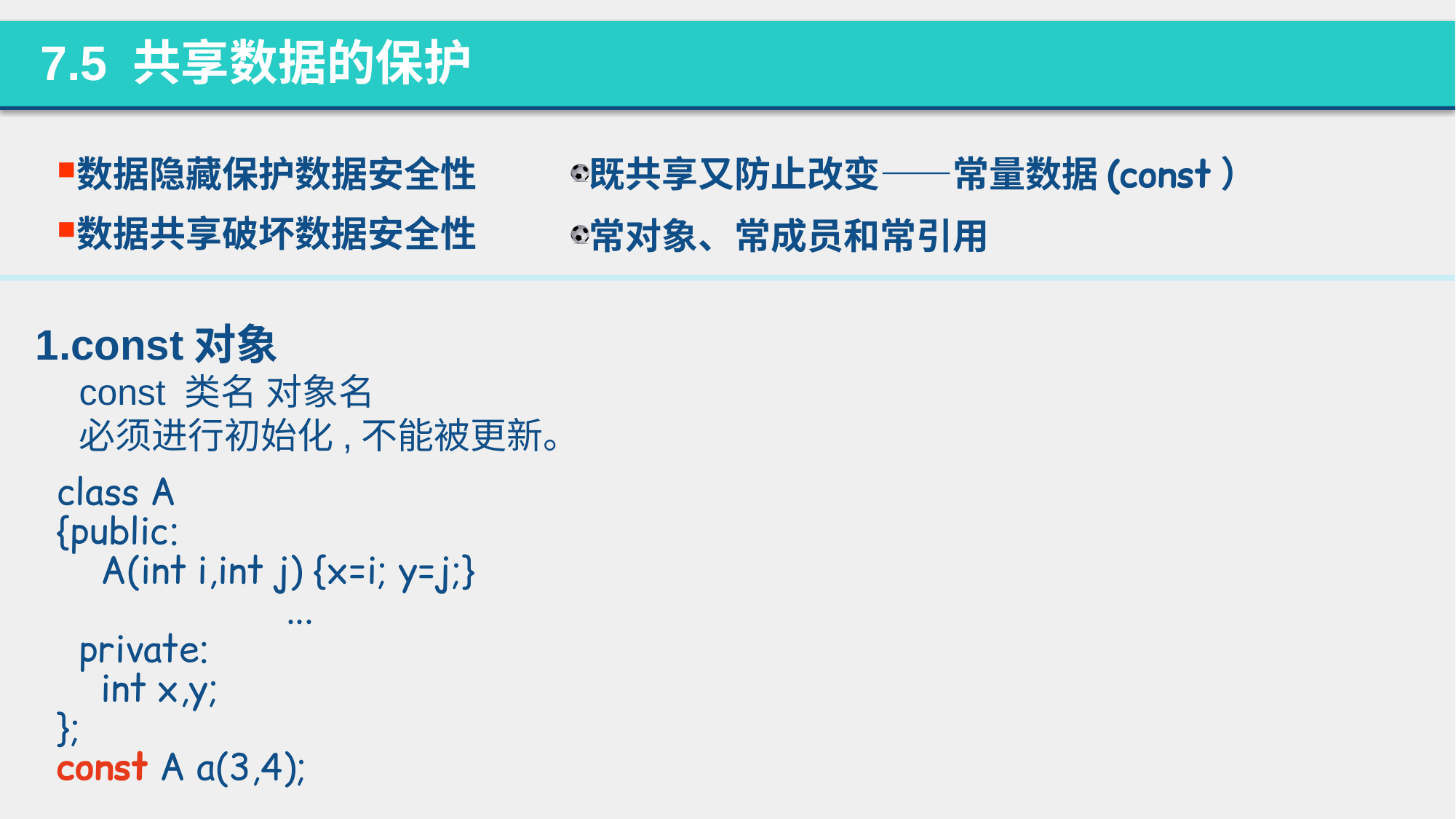

7.5 共享数据的保护
既共享又防止改变——常量数据(const）
常对象、常成员和常引用
数据隐藏保护数据安全性
数据共享破坏数据安全性

1.const对象
const 类名 对象名
必须进行初始化,不能被更新。
class A
{public:
    A(int i,int j) {x=i; y=j;}
                     ...
  private:
    int x,y;
};
const A a(3,4);